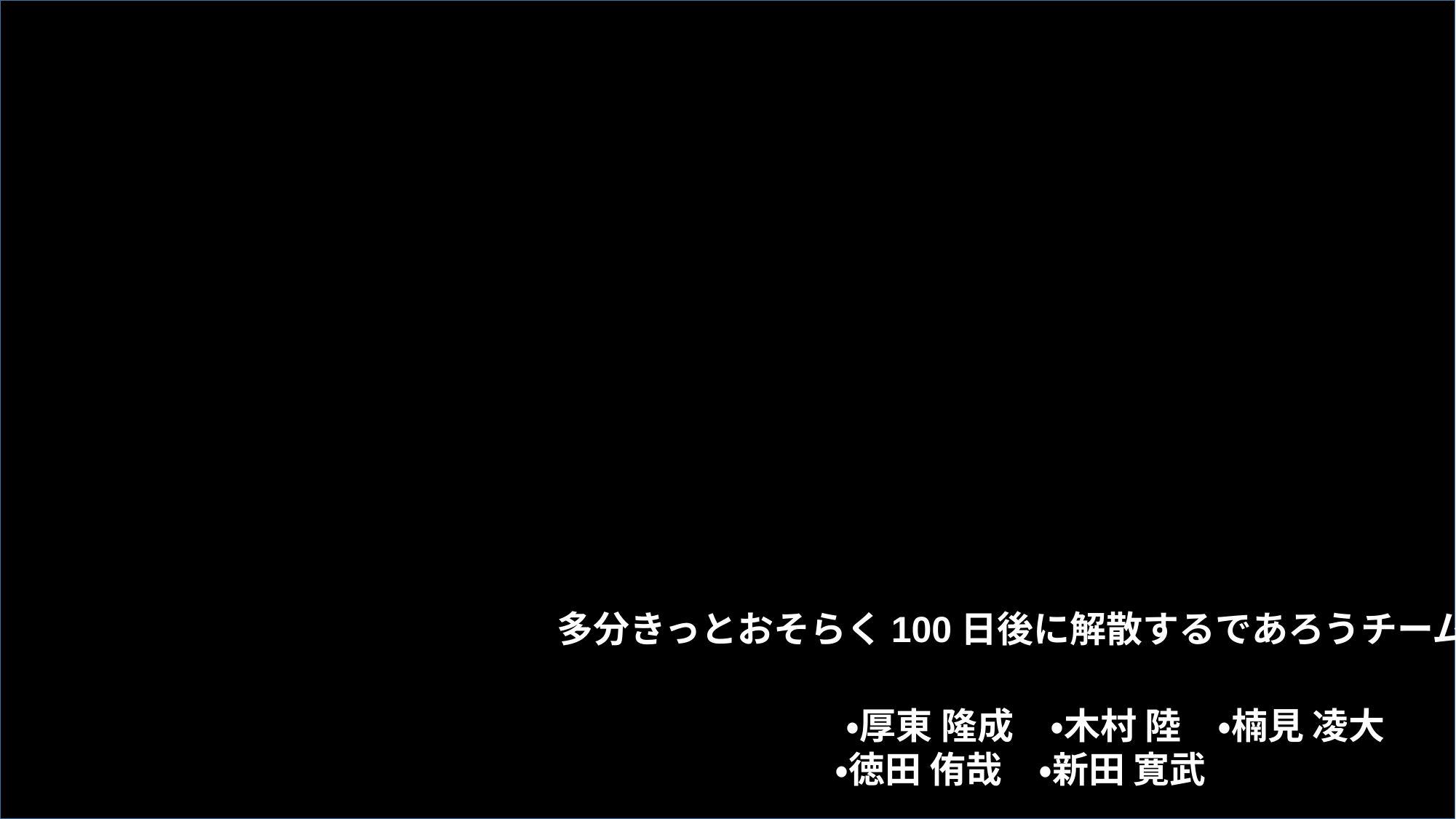

多分きっとおそらく100日後に解散するであろうチーム
・厚東 隆成　・木村 陸　・楠見 凌大
・徳田 侑哉　・新田 寛武